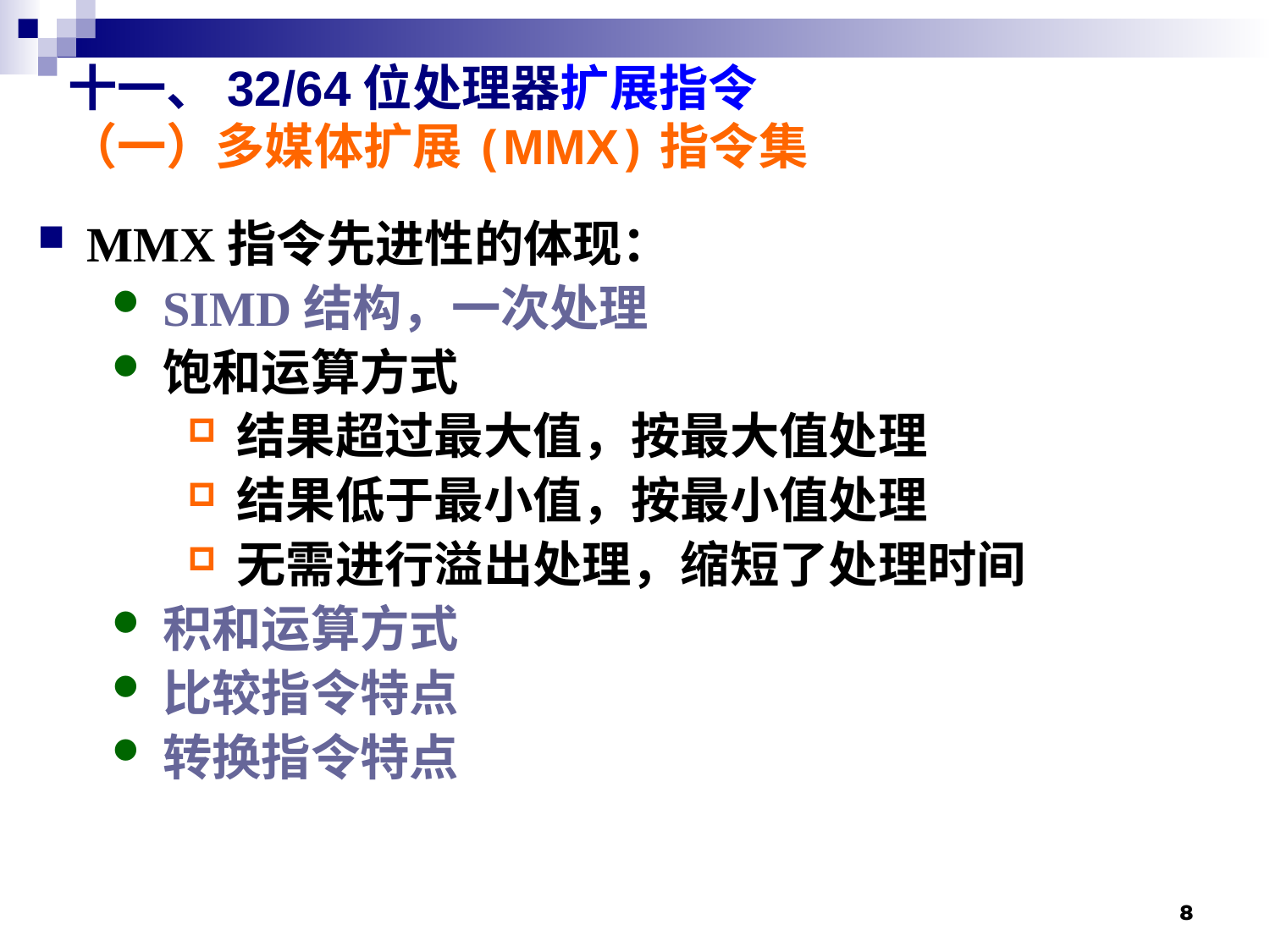

# 十一、32/64位处理器扩展指令 （一）多媒体扩展(MMX)指令集
MMX指令先进性的体现：
SIMD结构，一次处理
饱和运算方式
结果超过最大值，按最大值处理
结果低于最小值，按最小值处理
无需进行溢出处理，缩短了处理时间
积和运算方式
比较指令特点
转换指令特点
8